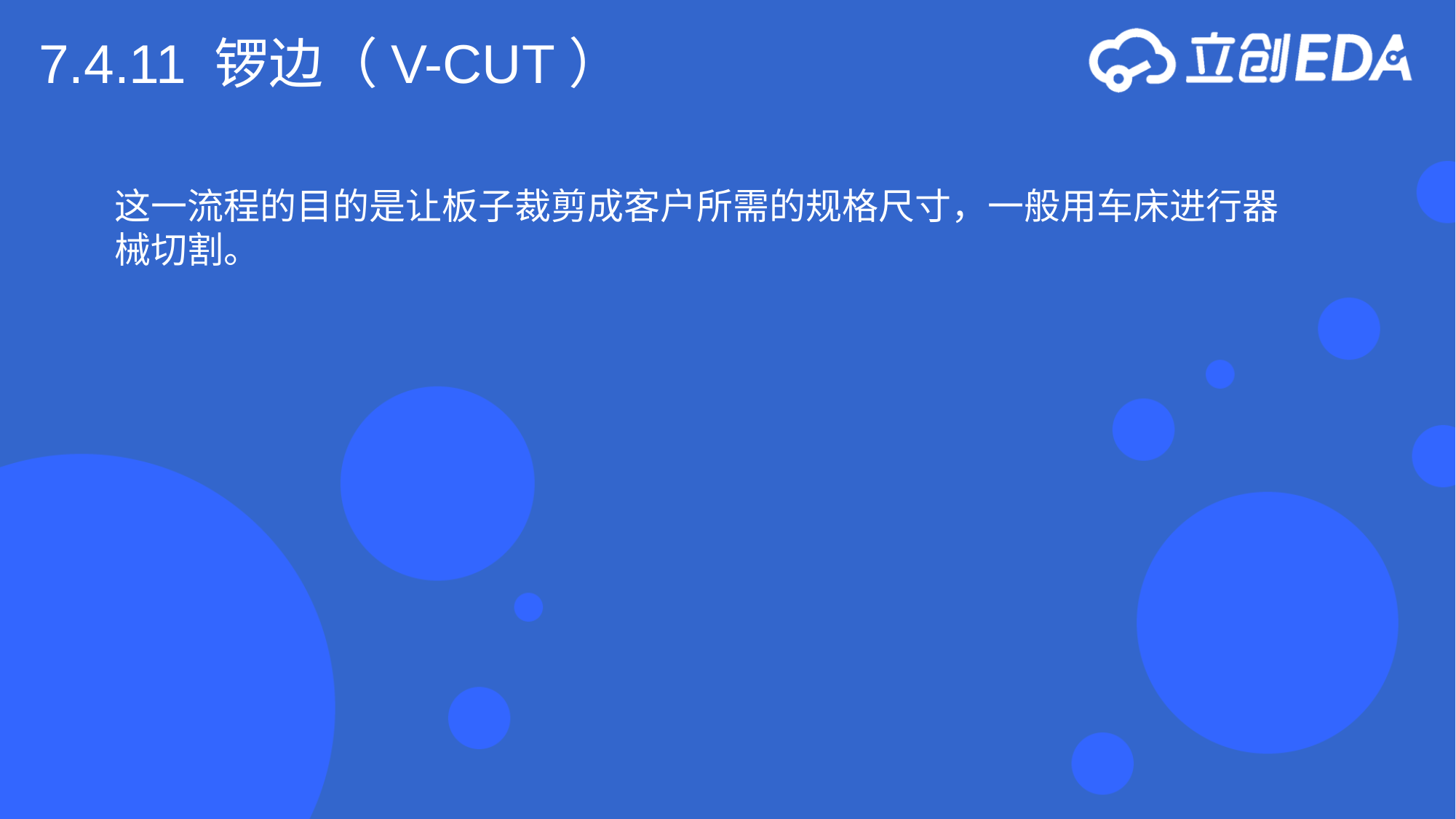

7.4.11 锣边（V-CUT）
这一流程的目的是让板子裁剪成客户所需的规格尺寸，一般用车床进行器械切割。